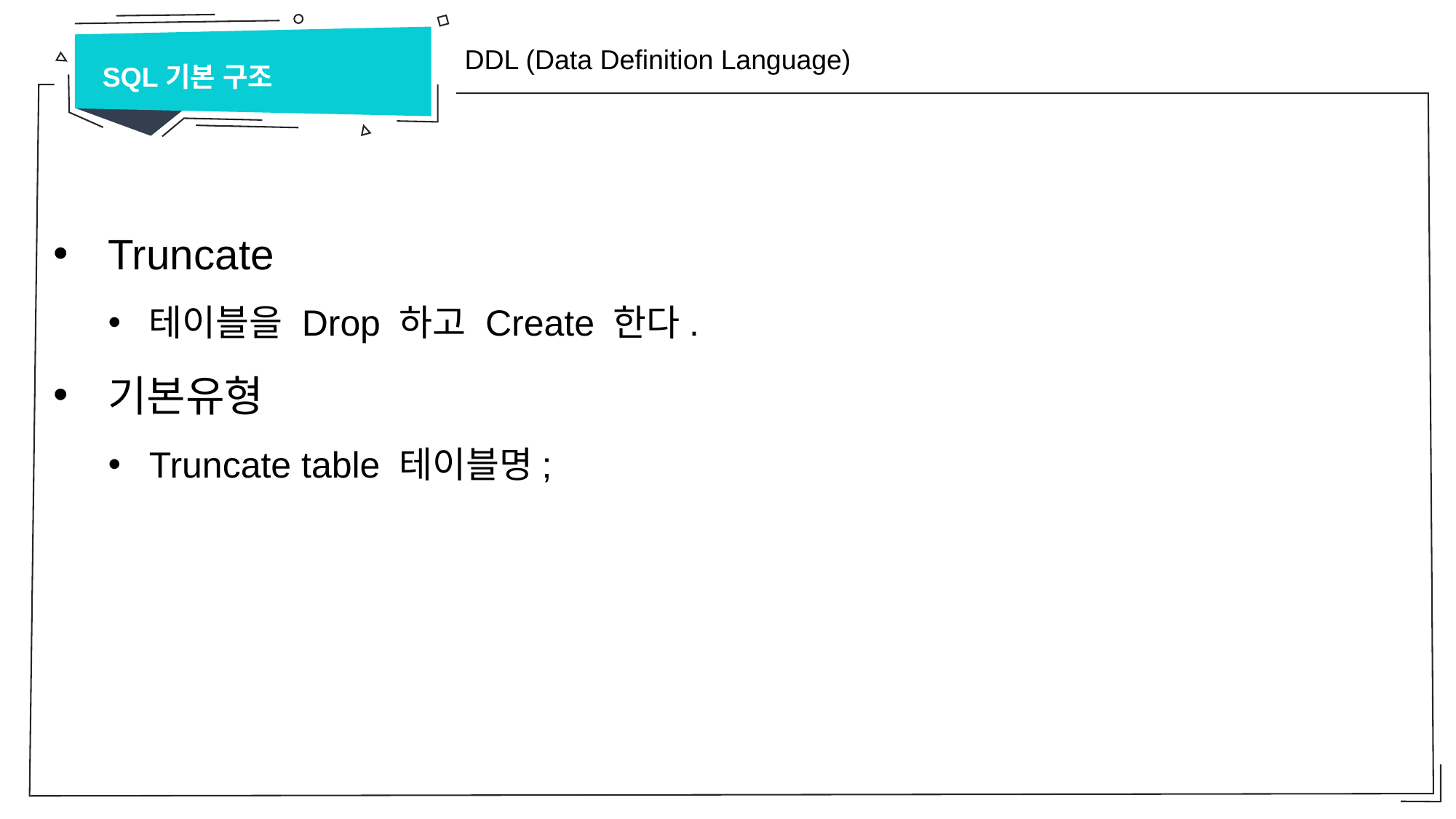

DDL (Data Definition Language)
SQL기본 구조
Truncate
테이블을 Drop 하고 Create 한다.
기본유형
Truncate table 테이블명;